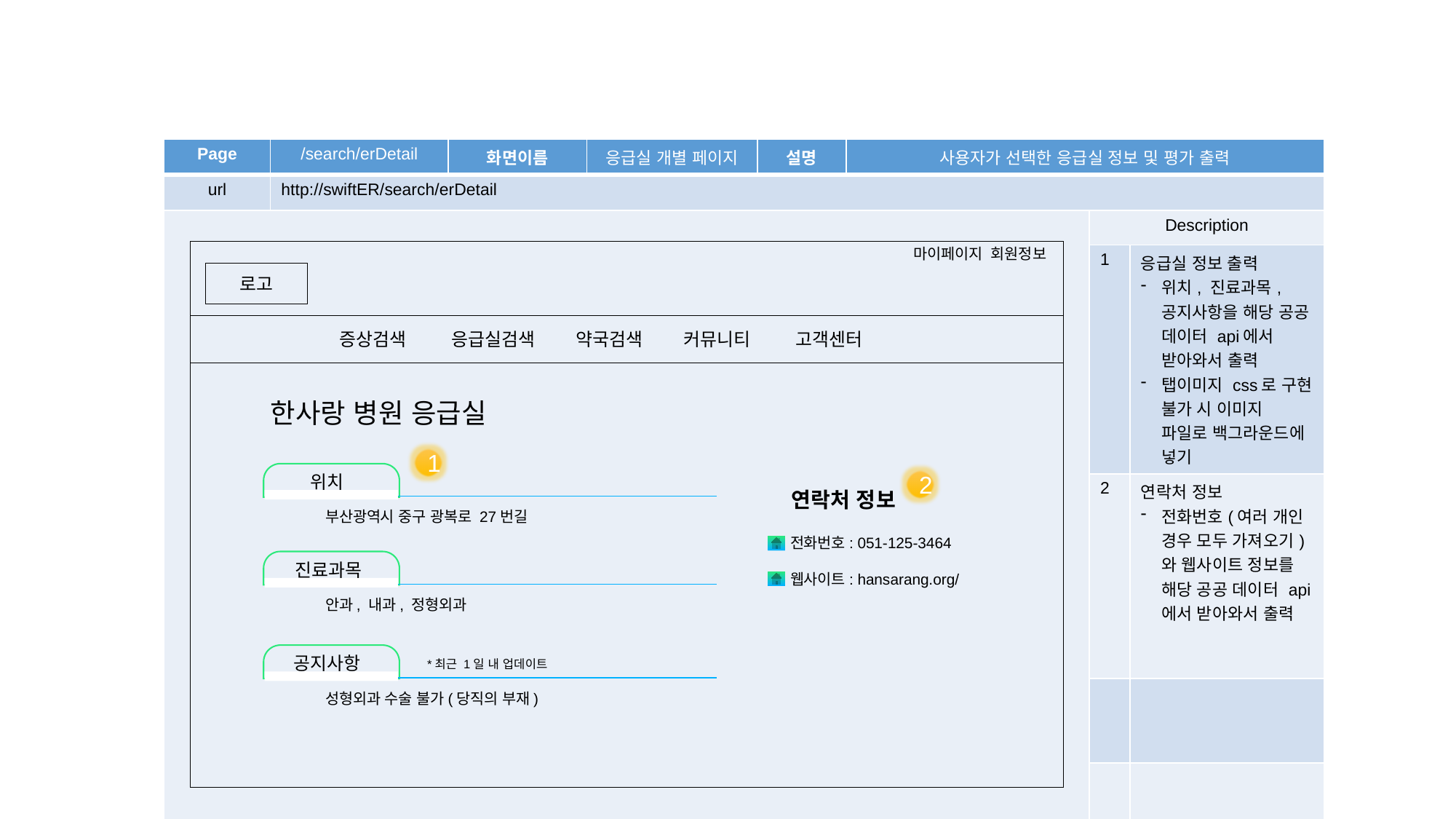

| Page | /search/erDetail | 화면이름 | 응급실 개별 페이지 | 설명 | 사용자가 선택한 응급실 정보 및 평가 출력 |  |  |
| --- | --- | --- | --- | --- | --- | --- | --- |
| url | http://swiftER/search/erDetail |  |  |  |  |  |  |
|  |  |  |  |  |  | Description |  |
|  |  |  |  |  |  | 1 | 응급실 정보 출력 위치, 진료과목, 공지사항을 해당 공공 데이터 api에서 받아와서 출력 탭이미지 css로 구현 불가 시 이미지 파일로 백그라운드에 넣기 |
|  |  |  |  |  |  | 2 | 연락처 정보 전화번호(여러 개인 경우 모두 가져오기)와 웹사이트 정보를 해당 공공 데이터 api에서 받아와서 출력 |
|  |  |  |  |  |  |  |  |
|  |  |  |  |  |  |  |  |

마이페이지  회원정보
로고
증상검색         응급실검색        약국검색        커뮤니티         고객센터
한사랑 병원 응급실
1

위치
부산광역시 중구 광복로 27번길

2
연락처 정보
전화번호: 051-125-3464

웹사이트: hansarang.org/

진료과목
안과, 내과, 정형외과

공지사항
성형외과 수술 불가(당직의 부재)
*최근 1일 내 업데이트